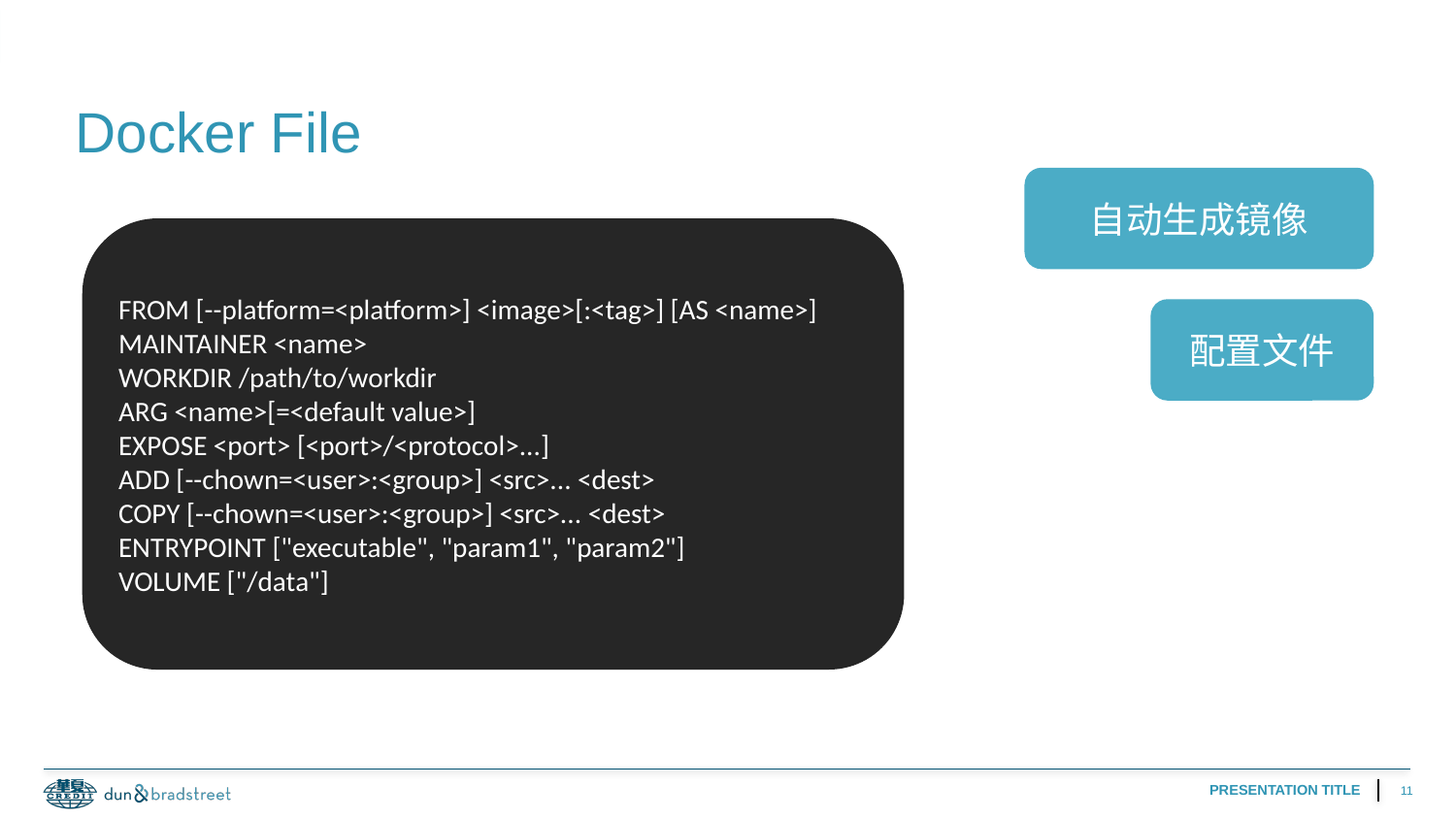

Docker File
自动生成镜像
FROM [--platform=<platform>] <image>[:<tag>] [AS <name>]
MAINTAINER <name>
WORKDIR /path/to/workdir
ARG <name>[=<default value>]
EXPOSE <port> [<port>/<protocol>...]
ADD [--chown=<user>:<group>] <src>... <dest>
COPY [--chown=<user>:<group>] <src>... <dest>
ENTRYPOINT ["executable", "param1", "param2"]
VOLUME ["/data"]
配置文件